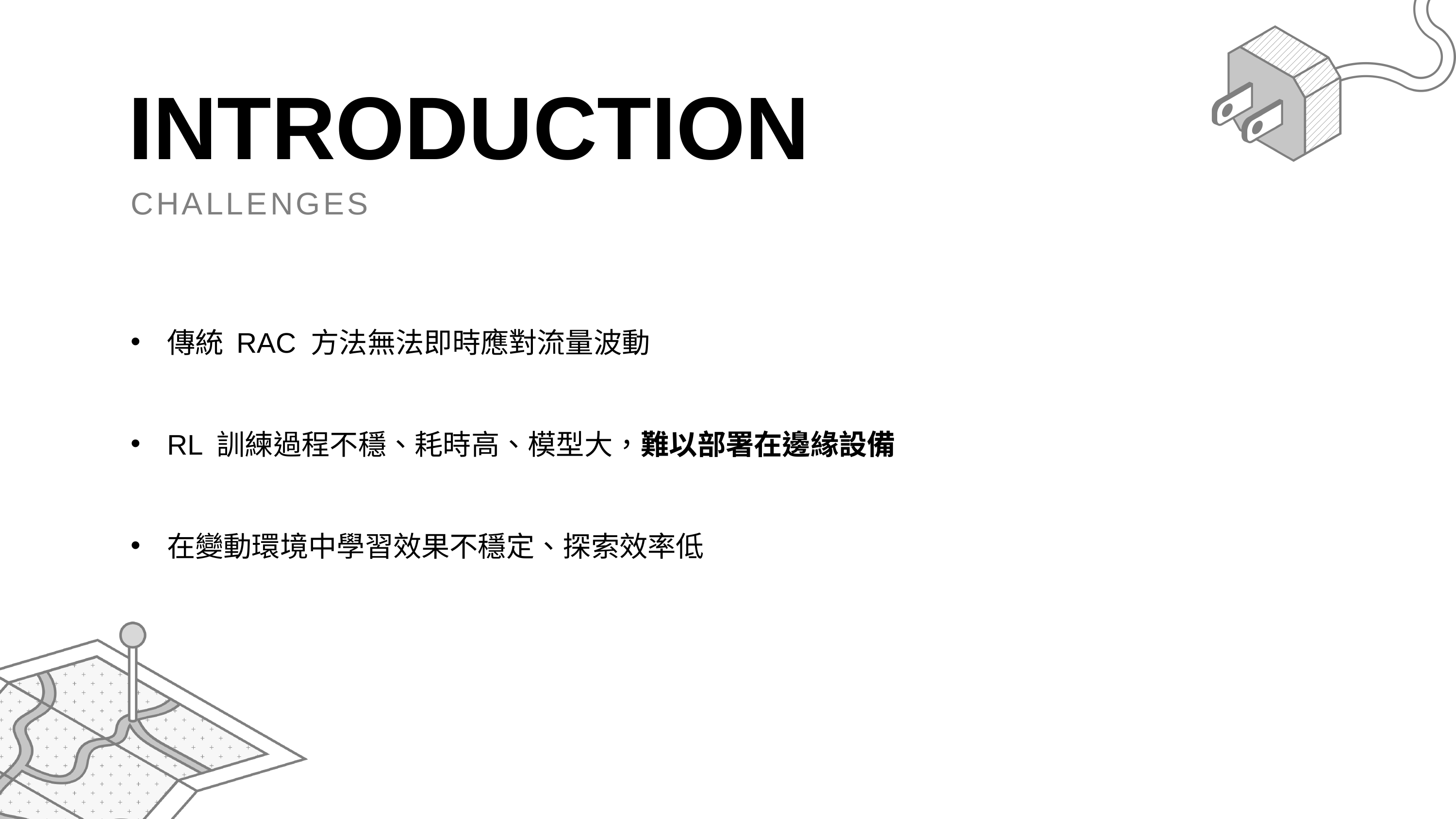

INTRODUCTION
CHALLENGES
傳統 RAC 方法無法即時應對流量波動
RL 訓練過程不穩、耗時高、模型大，難以部署在邊緣設備
在變動環境中學習效果不穩定、探索效率低